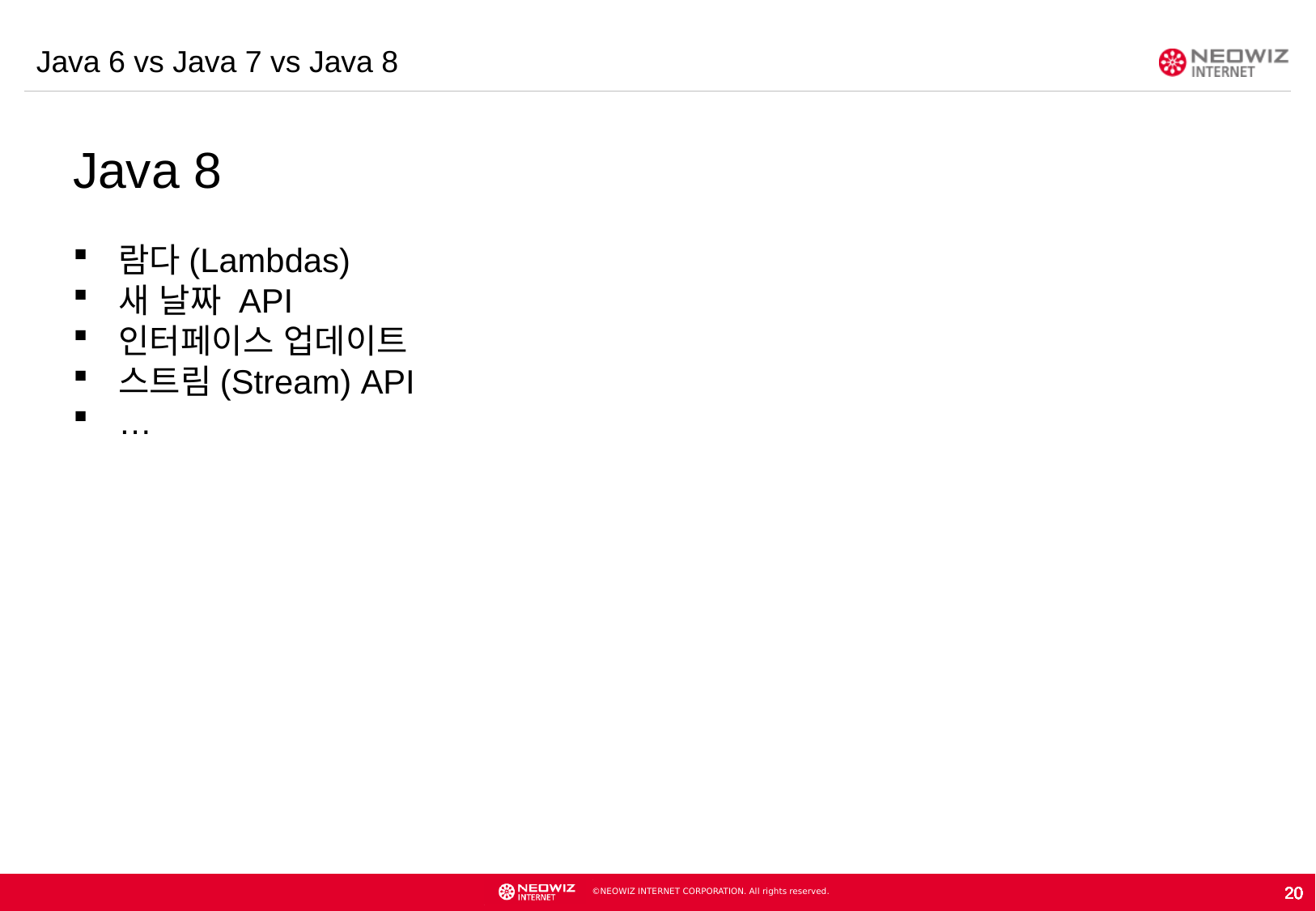

Java 6 vs Java 7 vs Java 8

Java 8

람다(Lambdas)
새 날짜 API
인터페이스 업데이트
스트림(Stream) API
…

20
20
20
20
20
20
20
20
20
20
20
20
20